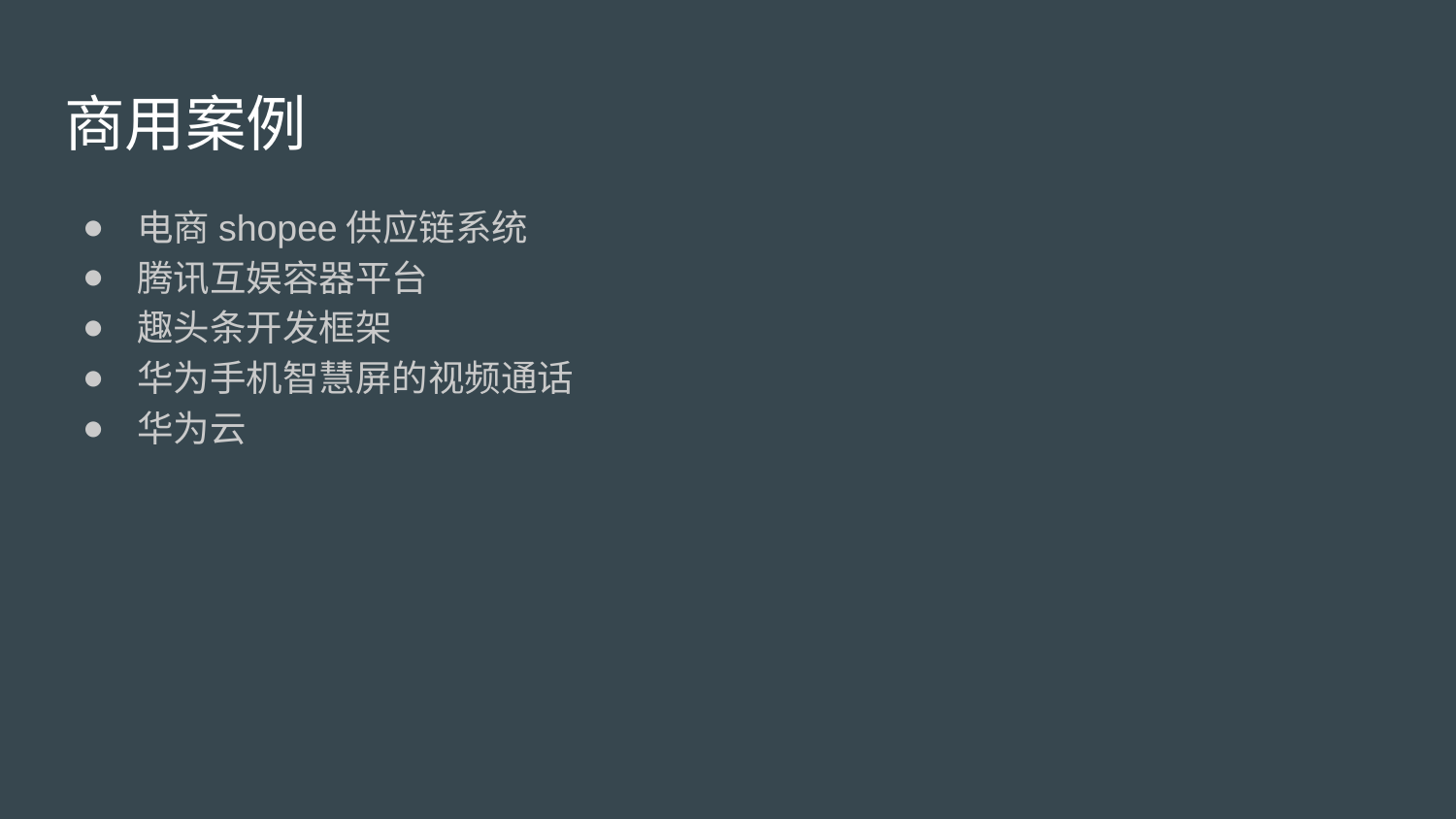

# 商用案例
电商shopee供应链系统
腾讯互娱容器平台
趣头条开发框架
华为手机智慧屏的视频通话
华为云